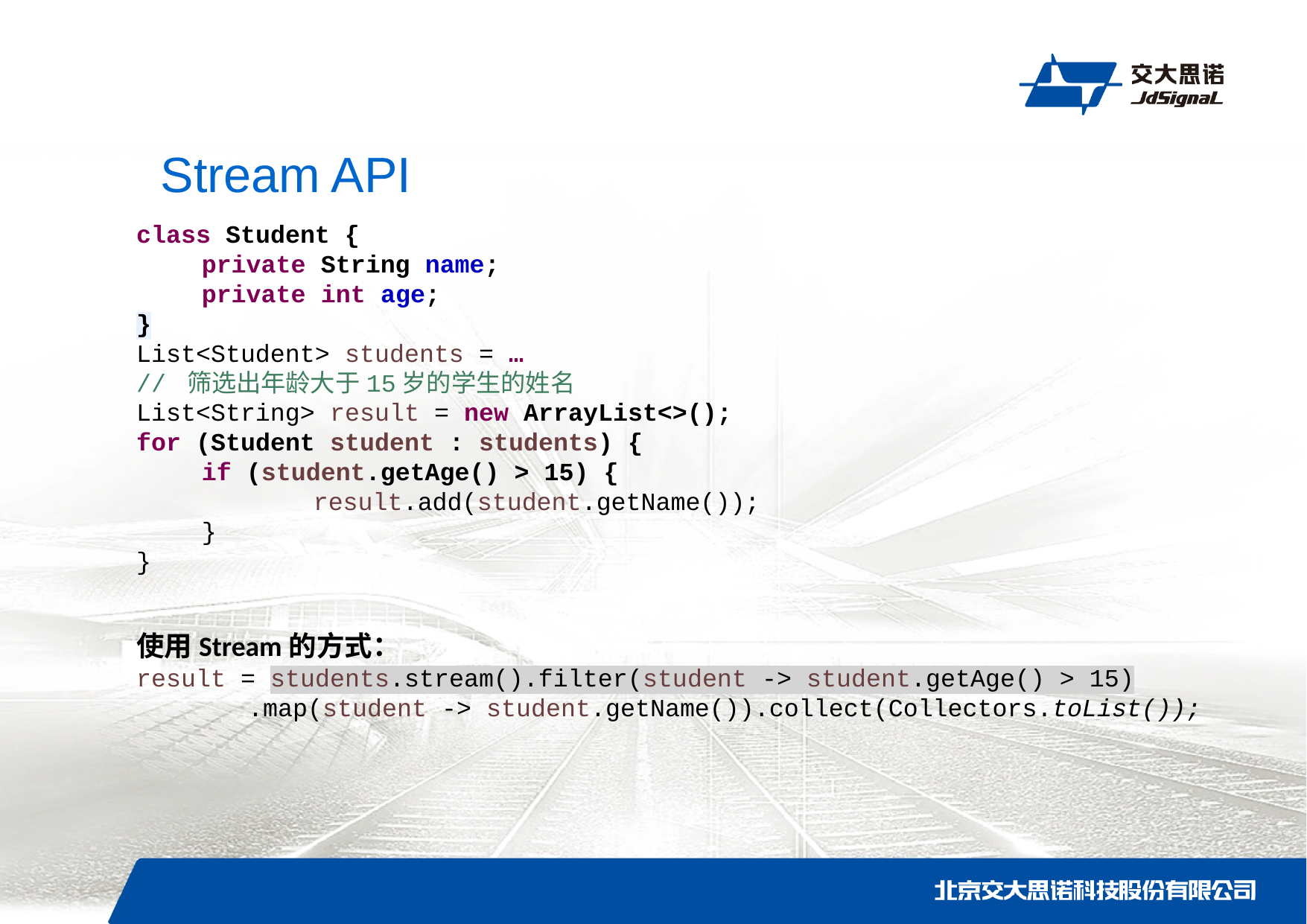

Stream API
class Student {
private String name;
private int age;
}
List<Student> students = …
// 筛选出年龄大于15岁的学生的姓名
List<String> result = new ArrayList<>();
for (Student student : students) {
if (student.getAge() > 15) {
	result.add(student.getName());
}
}
使用Stream的方式：
result = students.stream().filter(student -> student.getAge() > 15)
	.map(student -> student.getName()).collect(Collectors.toList());